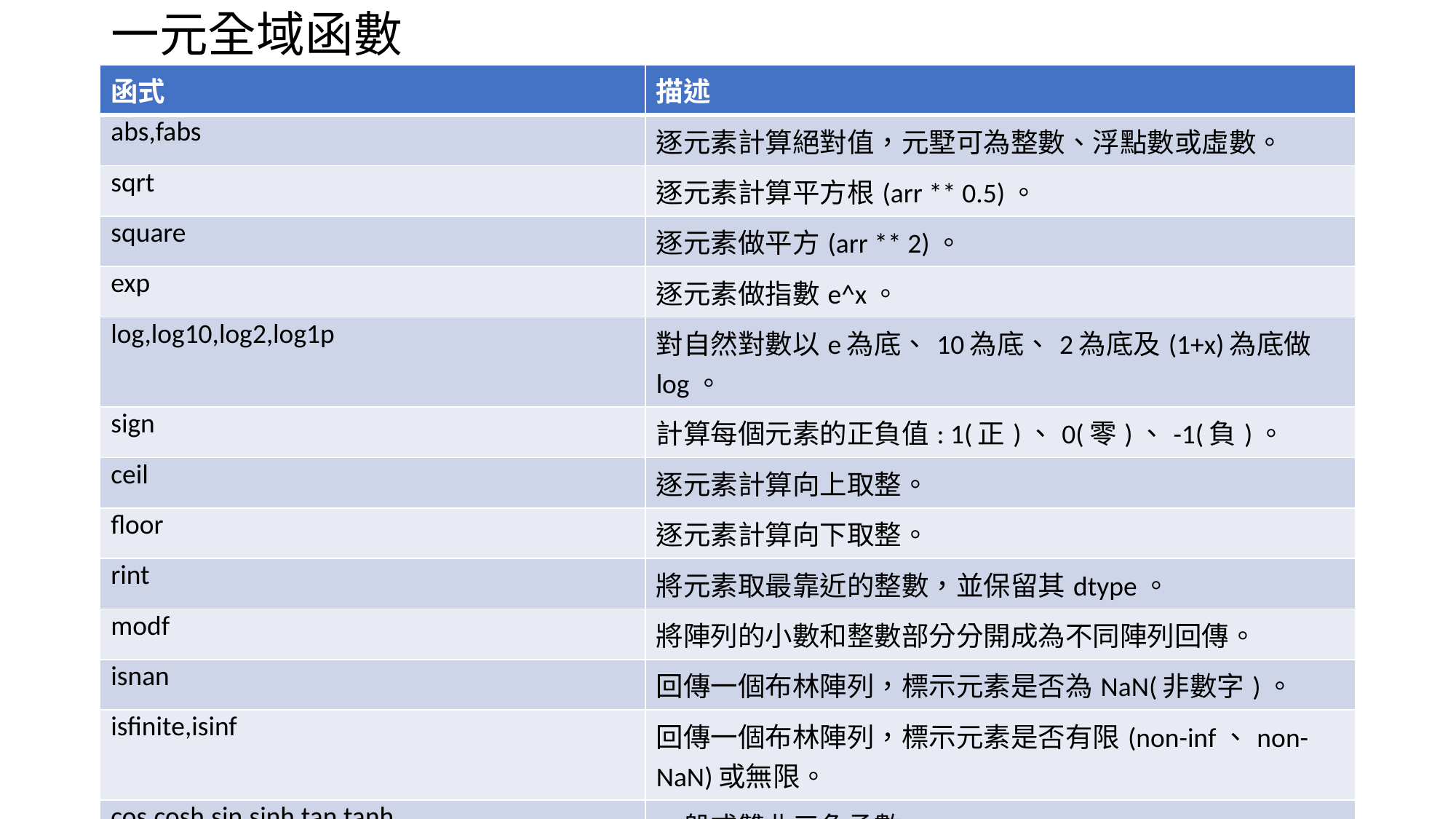

# 一元全域函數
| 函式 | 描述 |
| --- | --- |
| abs,fabs | 逐元素計算絕對值，元墅可為整數、浮點數或虛數。 |
| sqrt | 逐元素計算平方根(arr \*\* 0.5)。 |
| square | 逐元素做平方(arr \*\* 2)。 |
| exp | 逐元素做指數e^x。 |
| log,log10,log2,log1p | 對自然對數以e為底、10為底、2為底及(1+x)為底做log。 |
| sign | 計算每個元素的正負值: 1(正)、0(零)、-1(負)。 |
| ceil | 逐元素計算向上取整。 |
| floor | 逐元素計算向下取整。 |
| rint | 將元素取最靠近的整數，並保留其dtype。 |
| modf | 將陣列的小數和整數部分分開成為不同陣列回傳。 |
| isnan | 回傳一個布林陣列，標示元素是否為NaN(非數字)。 |
| isfinite,isinf | 回傳一個布林陣列，標示元素是否有限(non-inf、non-NaN)或無限。 |
| cos,cosh,sin,sinh,tan,tanh | 一般或雙曲三角函數。 |
| arccos,arccosh,,arcsin,arcsinh,arctah,arctanh | 反向三角函數。 |
| logical\_not | 逐元素計算 not x 的真值( ~arr)。 |